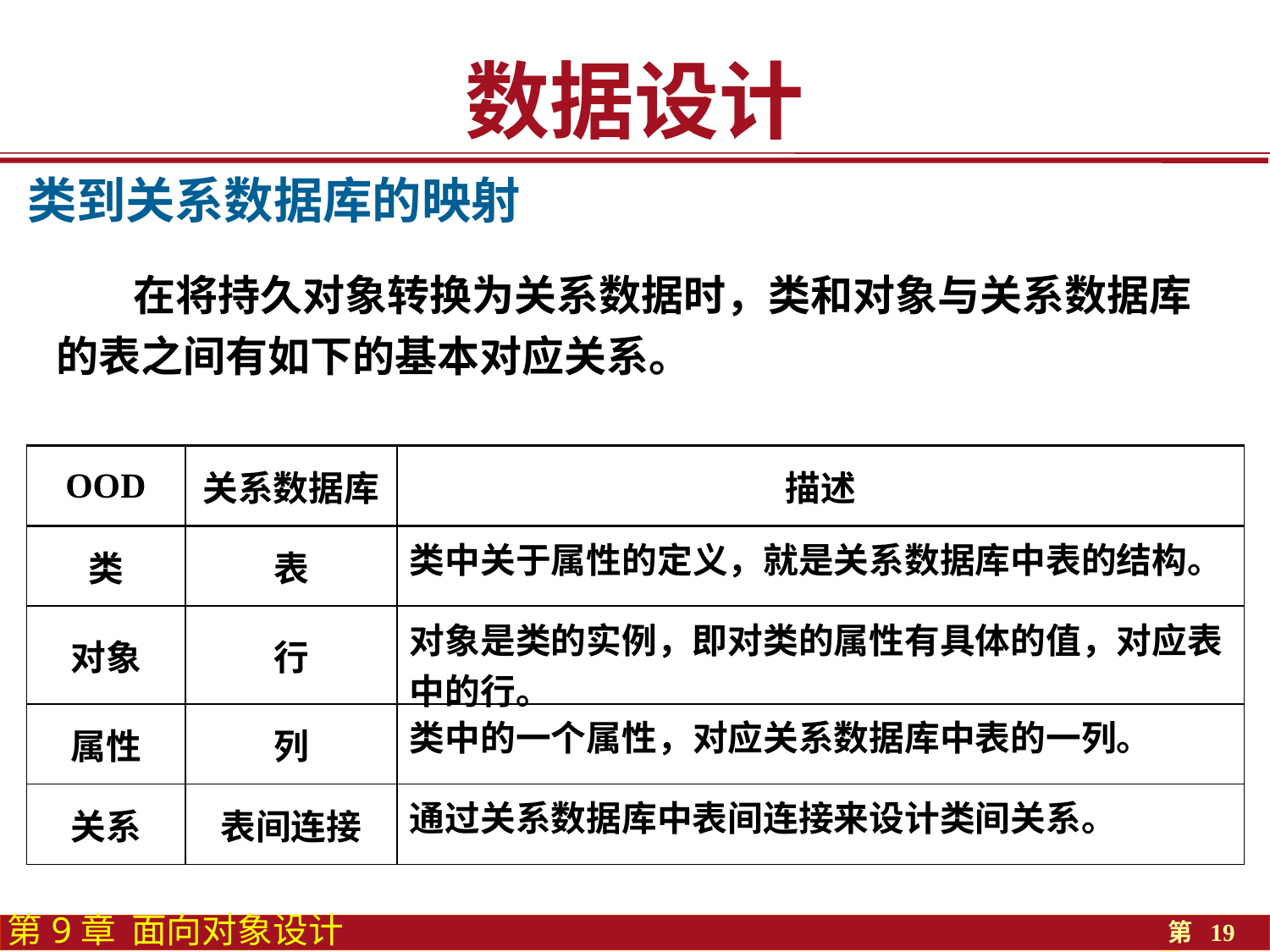

数据设计
类到关系数据库的映射
       在将持久对象转换为关系数据时，类和对象与关系数据库的表之间有如下的基本对应关系。
| OOD | 关系数据库 | 描述 |
| --- | --- | --- |
| 类 | 表 | 类中关于属性的定义，就是关系数据库中表的结构。 |
| 对象 | 行 | 对象是类的实例，即对类的属性有具体的值，对应表中的行。 |
| 属性 | 列 | 类中的一个属性，对应关系数据库中表的一列。 |
| 关系 | 表间连接 | 通过关系数据库中表间连接来设计类间关系。 |